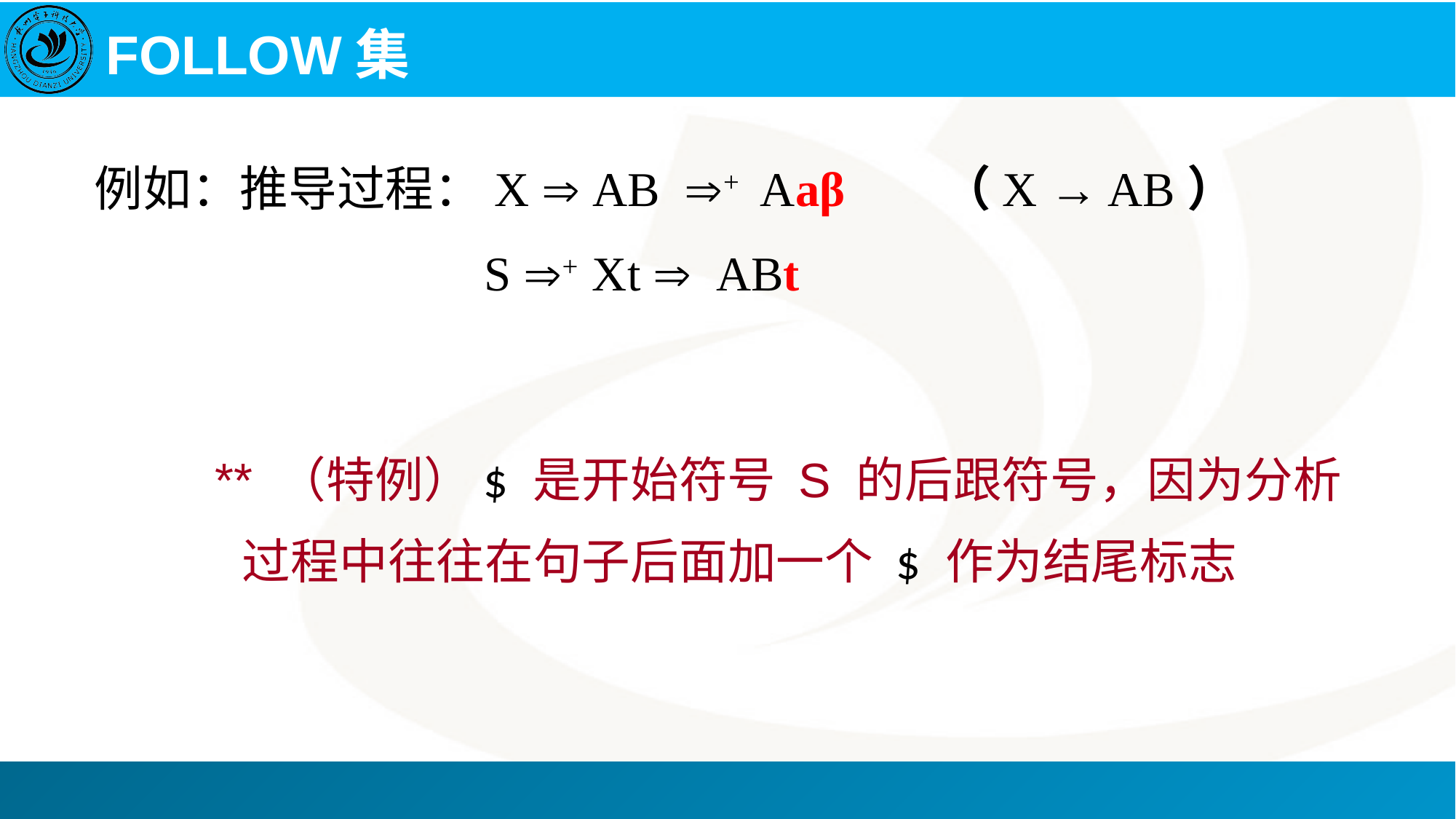

# FOLLOW集
例如：推导过程：X ⇒ AB  ⇒+   Aaβ       （X → AB）
                                S ⇒+  Xt ⇒  ABt
** （特例）$ 是开始符号 S 的后跟符号，因为分析过程中往往在句子后面加一个 $ 作为结尾标志
21